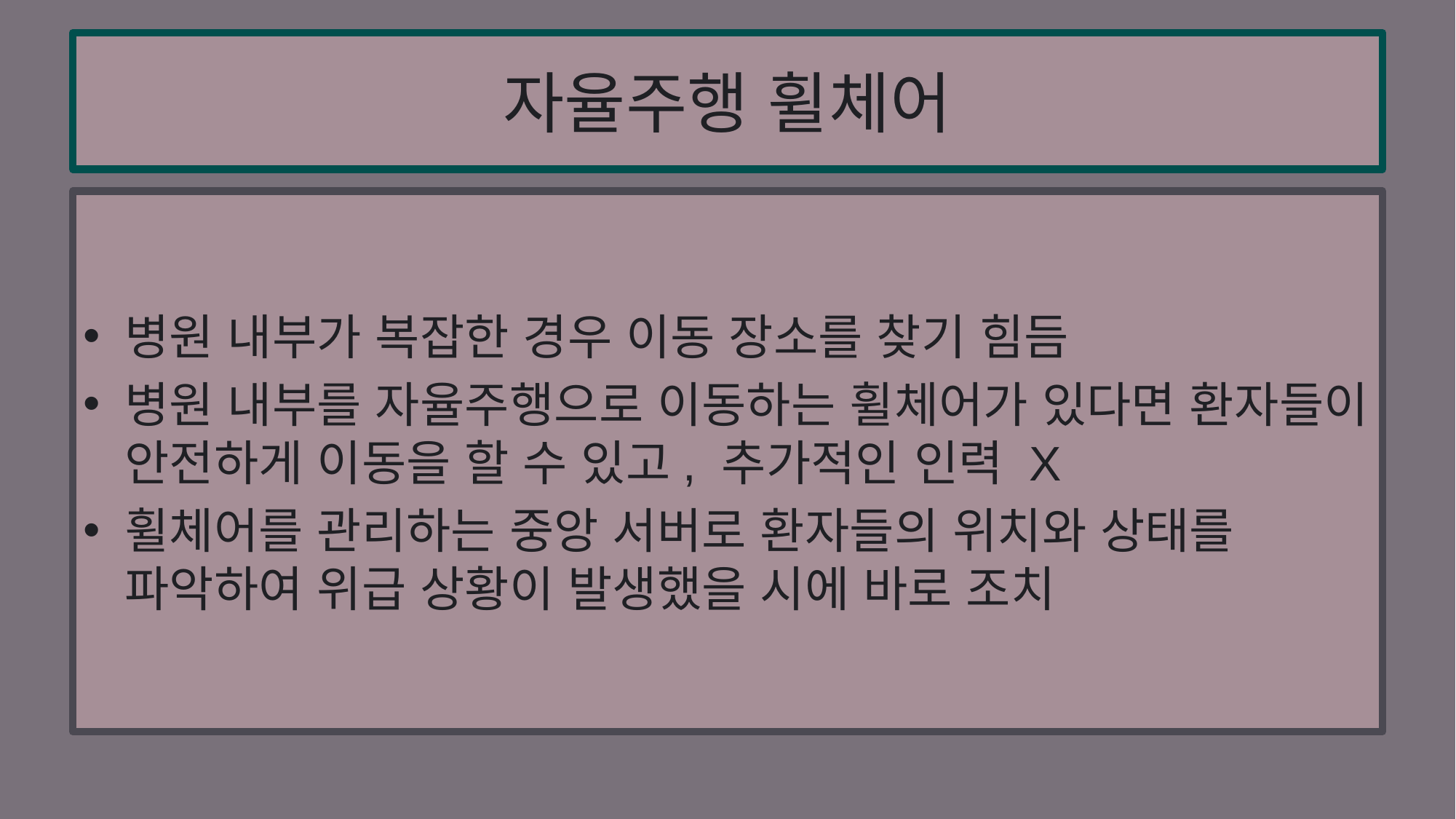

# 자율주행 휠체어
병원 내부가 복잡한 경우 이동 장소를 찾기 힘듬
병원 내부를 자율주행으로 이동하는 휠체어가 있다면 환자들이 안전하게 이동을 할 수 있고, 추가적인 인력 X
휠체어를 관리하는 중앙 서버로 환자들의 위치와 상태를 파악하여 위급 상황이 발생했을 시에 바로 조치